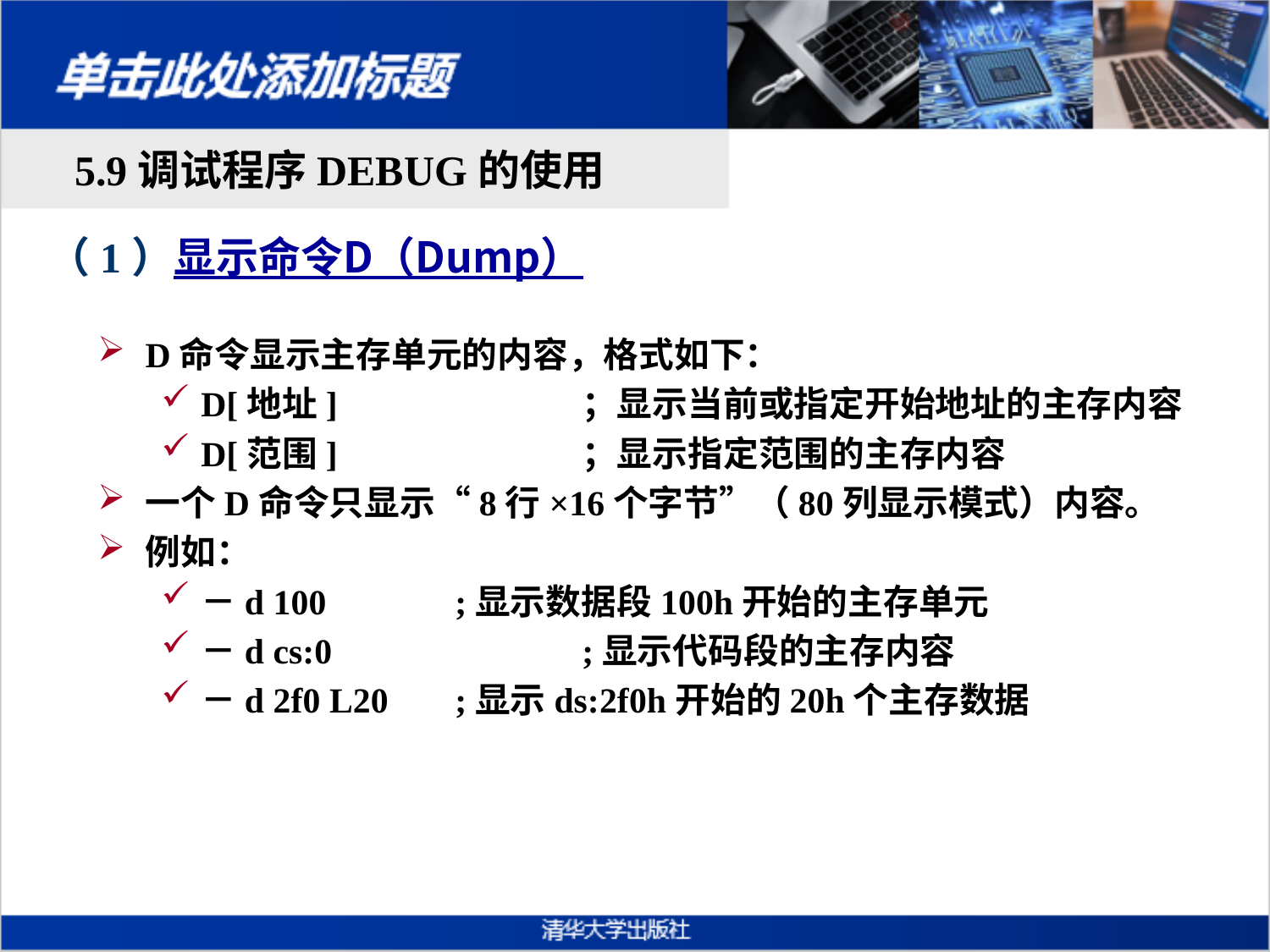

5.9调试程序DEBUG的使用
# （1）显示命令D（Dump）
D命令显示主存单元的内容，格式如下：
D[地址]		；显示当前或指定开始地址的主存内容
D[范围]		；显示指定范围的主存内容
一个D命令只显示“8行×16个字节”（80列显示模式）内容。
例如：
－d 100		;显示数据段100h开始的主存单元
－d cs:0		;显示代码段的主存内容
－d 2f0 L20	;显示ds:2f0h开始的20h个主存数据